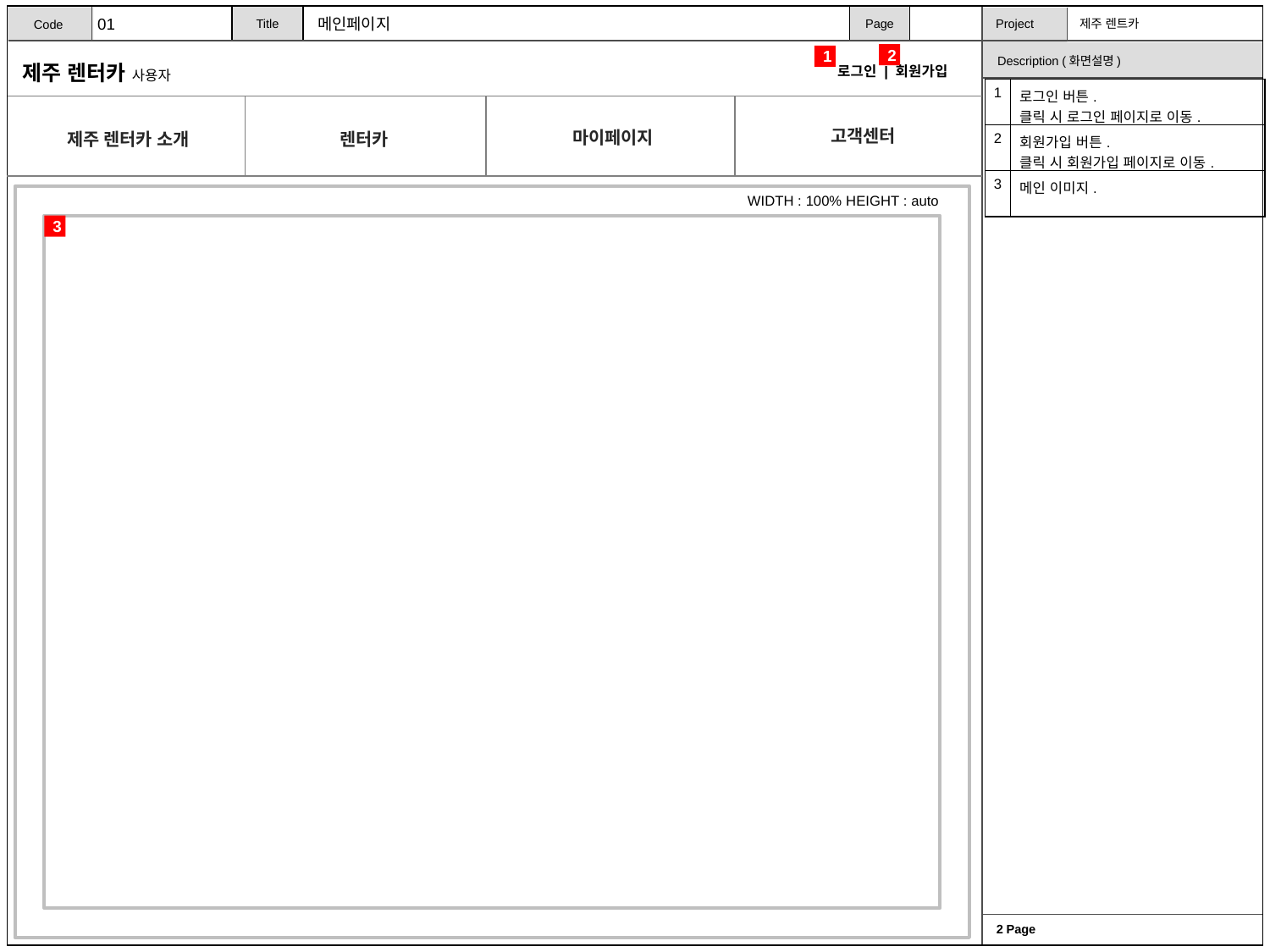

01
메인페이지
2
1
로그인 | 회원가입
| 1 | 로그인 버튼. 클릭 시 로그인 페이지로 이동. |
| --- | --- |
| 2 | 회원가입 버튼. 클릭 시 회원가입 페이지로 이동. |
| 3 | 메인 이미지. |
WIDTH : 100% HEIGHT : auto

3